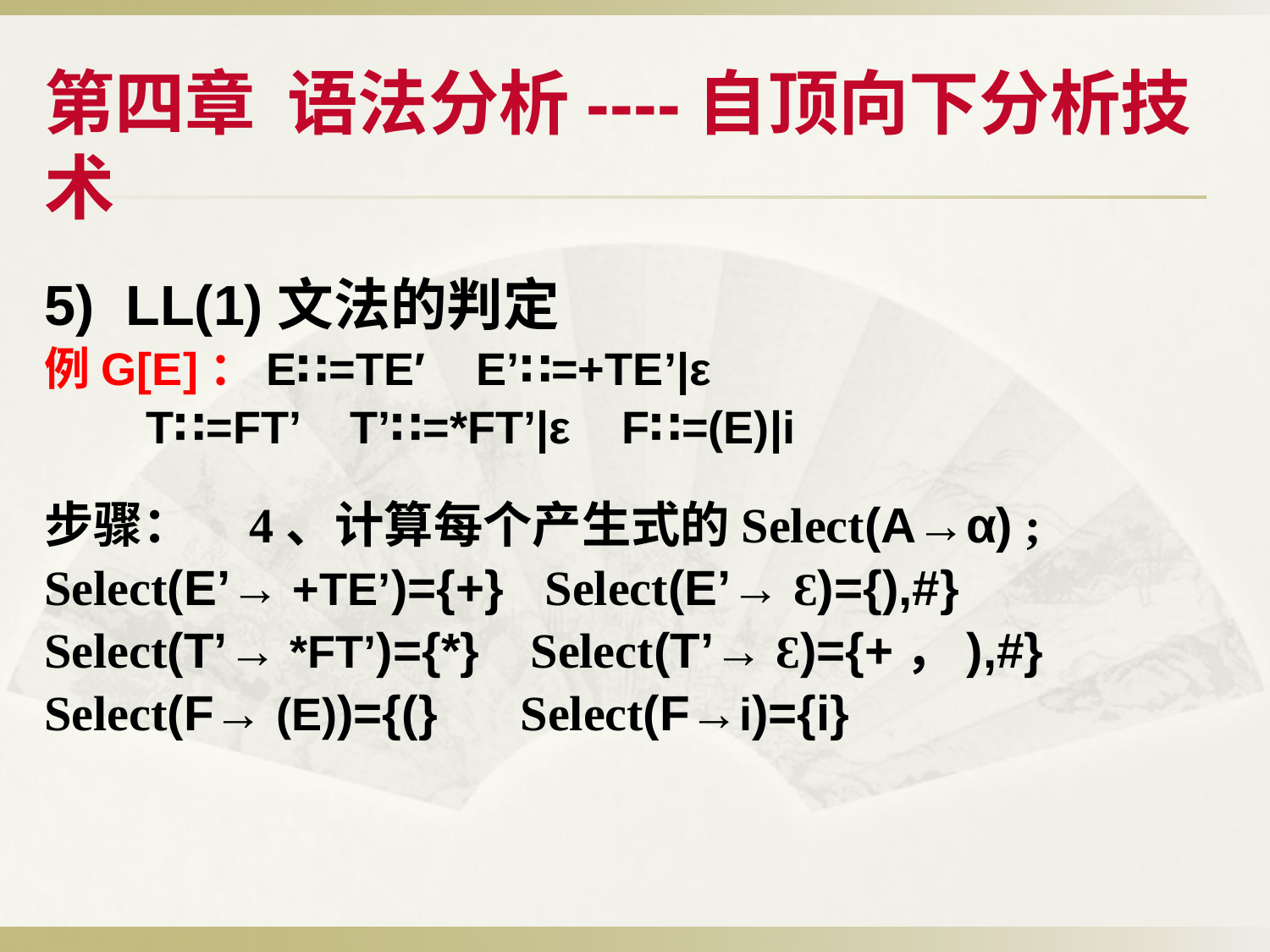

第四章  语法分析----自顶向下分析技术
5)  LL(1)文法的判定
例G[E]：E∷=TE′    E’∷=+TE’|ε
        T∷=FT’    T’∷=*FT’|ε    F∷=(E)|i
步骤：    4、计算每个产生式的Select(A→α) ;
Select(E’→ +TE’)={+}   Select(E’→ Ɛ)={),#}
Select(T’→ *FT’)={*}    Select(T’→ Ɛ)={+，),#}
Select(F→ (E))={(}      Select(F→i)={i}